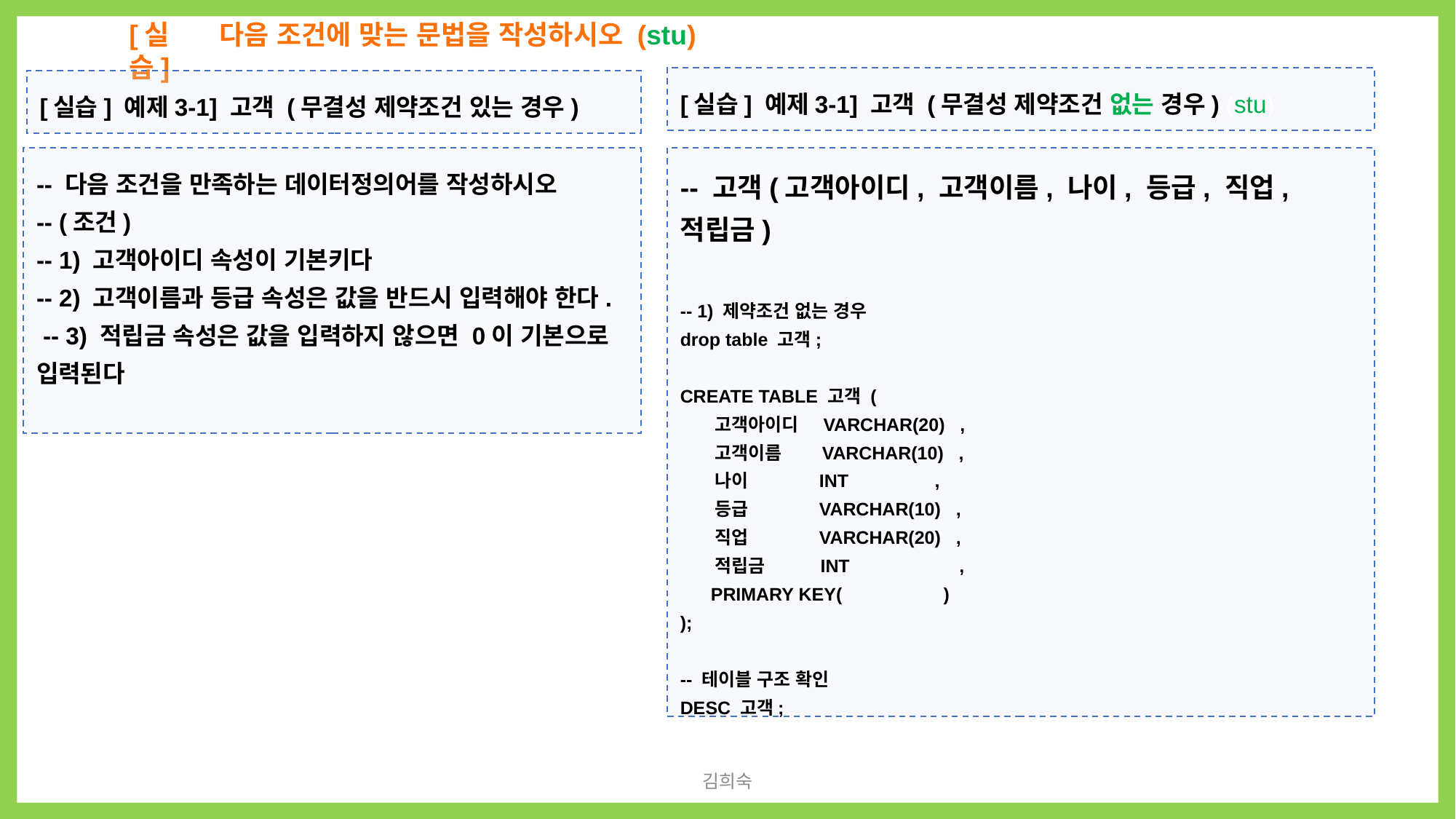

# 다음 조건에 맞는 문법을 작성하시오 (stu)
[실습] 예제3-1] 고객 (무결성 제약조건 없는 경우) (stu)
[실습] 예제3-1] 고객 (무결성 제약조건 있는 경우)
-- 고객(고객아이디, 고객이름, 나이, 등급, 직업, 적립금)

-- 1) 제약조건 없는 경우
drop table 고객;

CREATE TABLE 고객 (
      고객아이디    VARCHAR(20)   ,
      고객이름       VARCHAR(10)   ,
      나이             INT                 ,
      등급             VARCHAR(10)   ,
      직업             VARCHAR(20)   ,
      적립금          INT	            ,
      PRIMARY KEY(                    )
);

-- 테이블 구조 확인
DESC 고객;
-- 다음 조건을 만족하는 데이터정의어를 작성하시오
-- (조건)
-- 1) 고객아이디 속성이 기본키다
-- 2) 고객이름과 등급 속성은 값을 반드시 입력해야 한다.
 -- 3) 적립금 속성은 값을 입력하지 않으면 0이 기본으로 입력된다
김희숙